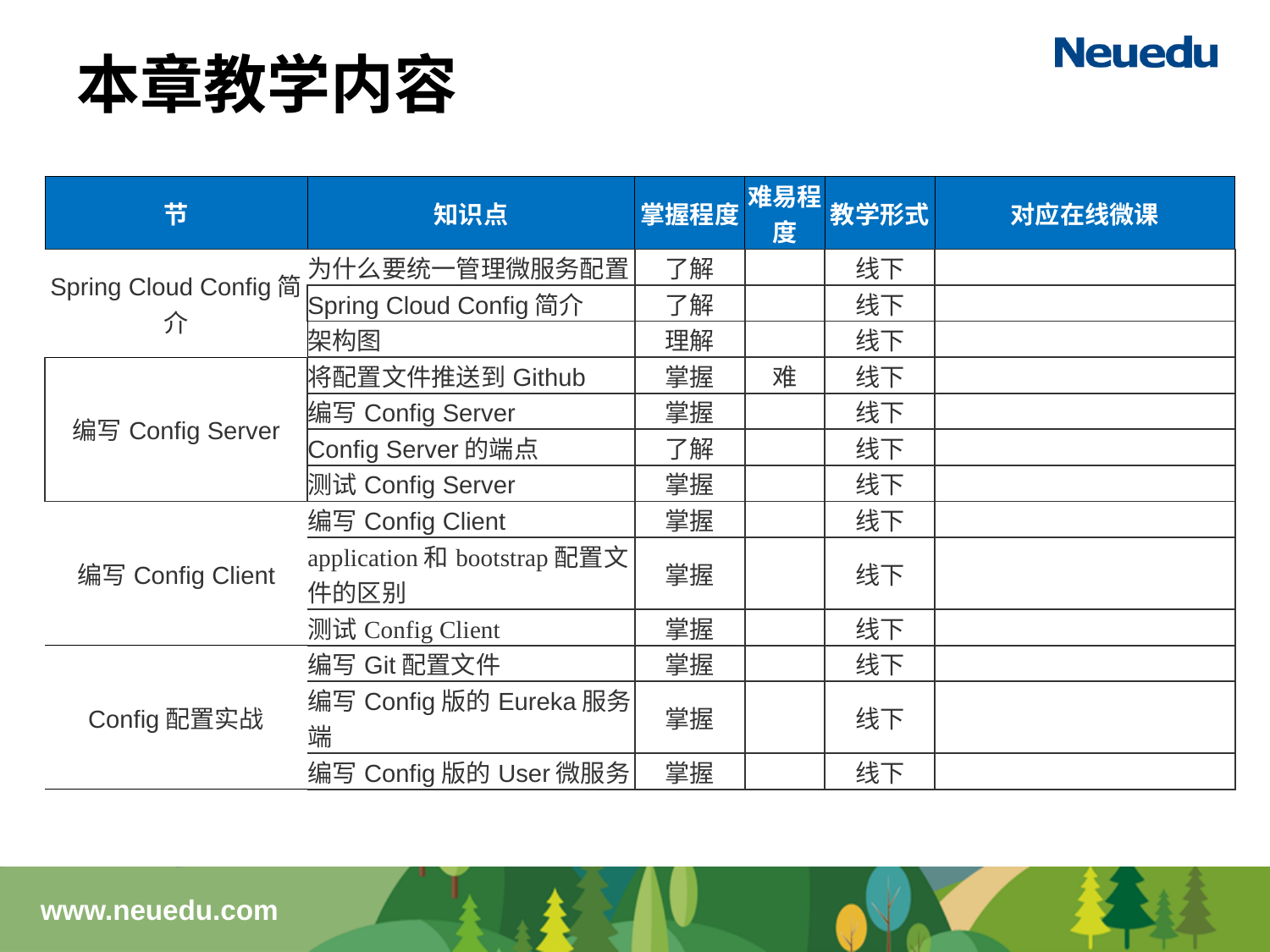

# 本章教学内容

| 节 | 知识点 | 掌握程度 | 难易程度 | 教学形式 | 对应在线微课 |
| --- | --- | --- | --- | --- | --- |
| Spring Cloud Config简介 | 为什么要统一管理微服务配置 | 了解 |  | 线下 |  |
|  | Spring Cloud Config简介 | 了解 |  | 线下 |  |
|  | 架构图 | 理解 |  | 线下 |  |
| 编写Config Server | 将配置文件推送到Github | 掌握 | 难 | 线下 |  |
|  | 编写Config Server | 掌握 |  | 线下 |  |
|  | Config Server的端点 | 了解 |  | 线下 |  |
|  | 测试Config Server | 掌握 |  | 线下 |  |
| 编写Config Client | 编写Config Client | 掌握 |  | 线下 |  |
|  | application和bootstrap配置文件的区别 | 掌握 |  | 线下 |  |
|  | 测试Config Client | 掌握 |  | 线下 |  |
| Config配置实战 | 编写Git配置文件 | 掌握 |  | 线下 |  |
|  | 编写Config版的Eureka服务端 | 掌握 |  | 线下 |  |
|  | 编写Config版的User微服务 | 掌握 |  | 线下 |  |